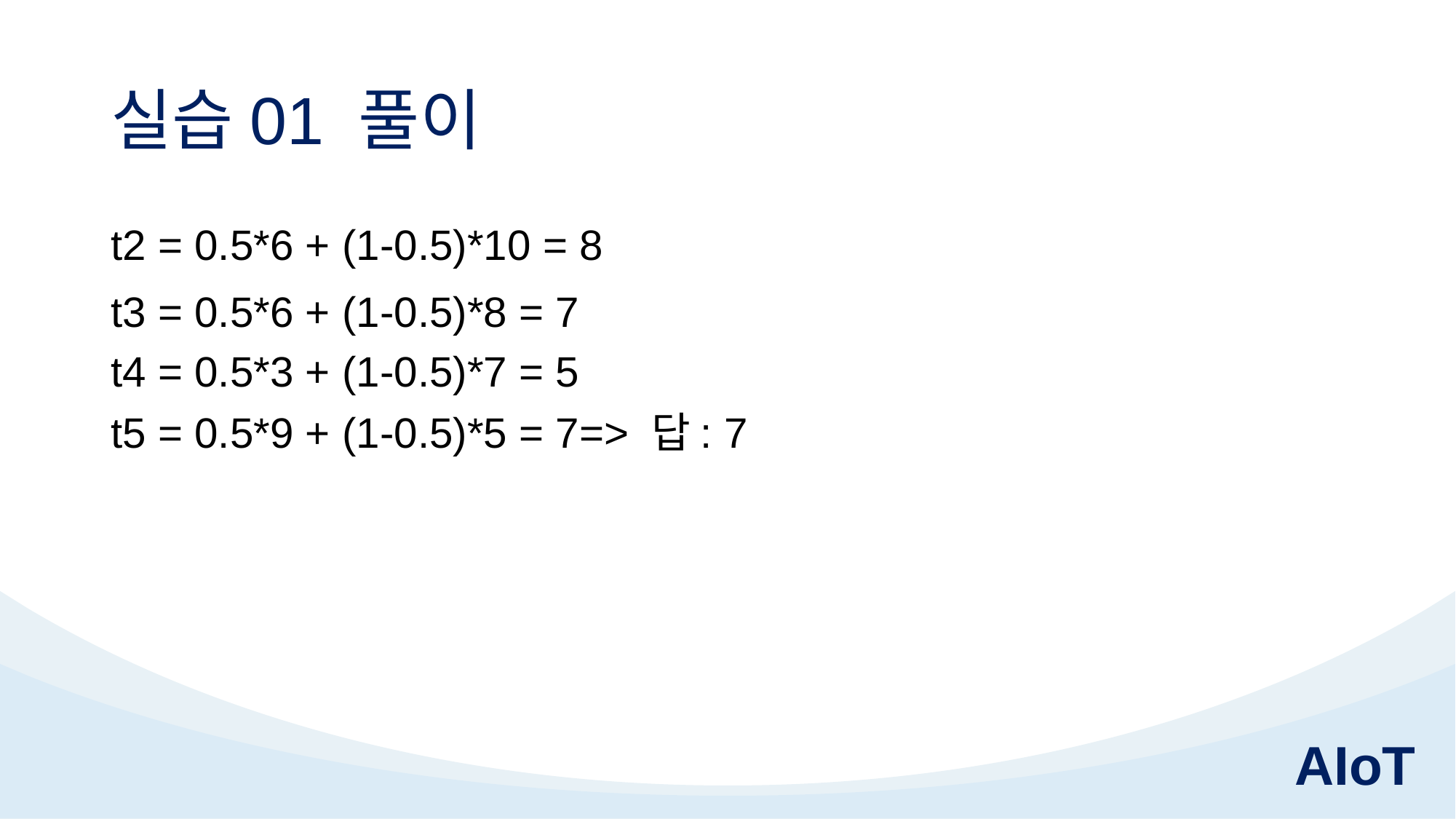

# 실습01 풀이
t2 = 0.5*6 + (1-0.5)*10 = 8
t3 = 0.5*6 + (1-0.5)*8 = 7
t4 = 0.5*3 + (1-0.5)*7 = 5
t5 = 0.5*9 + (1-0.5)*5 = 7=> 답: 7